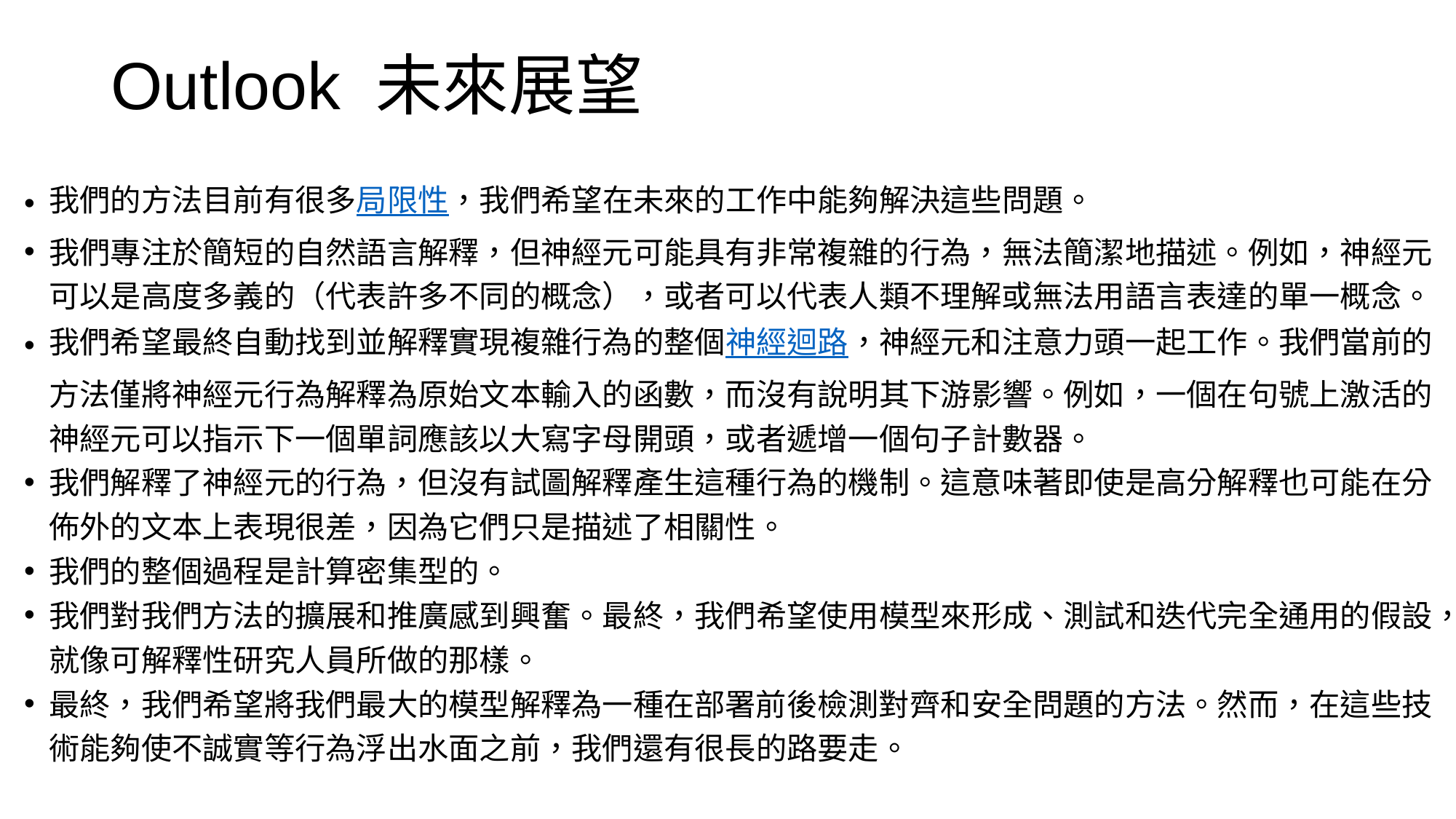

# Outlook 未來展望
我們的方法目前有很多局限性，我們希望在未來的工作中能夠解決這些問題。
我們專注於簡短的自然語言解釋，但神經元可能具有非常複雜的行為，無法簡潔地描述。例如，神經元可以是高度多義的（代表許多不同的概念），或者可以代表人類不理解或無法用語言表達的單一概念。
我們希望最終自動找到並解釋實現複雜行為的整個神經迴路，神經元和注意力頭一起工作。我們當前的方法僅將神經元行為解釋為原始文本輸入的函數，而沒有說明其下游影響。例如，一個在句號上激活的神經元可以指示下一個單詞應該以大寫字母開頭，或者遞增一個句子計數器。
我們解釋了神經元的行為，但沒有試圖解釋產生這種行為的機制。這意味著即使是高分解釋也可能在分佈外的文本上表現很差，因為它們只是描述了相關性。
我們的整個過程是計算密集型的。
我們對我們方法的擴展和推廣感到興奮。最終，我們希望使用模型來形成、測試和迭代完全通用的假設，就像可解釋性研究人員所做的那樣。
最終，我們希望將我們最大的模型解釋為一種在部署前後檢測對齊和安全問題的方法。然而，在這些技術能夠使不誠實等行為浮出水面之前，我們還有很長的路要走。